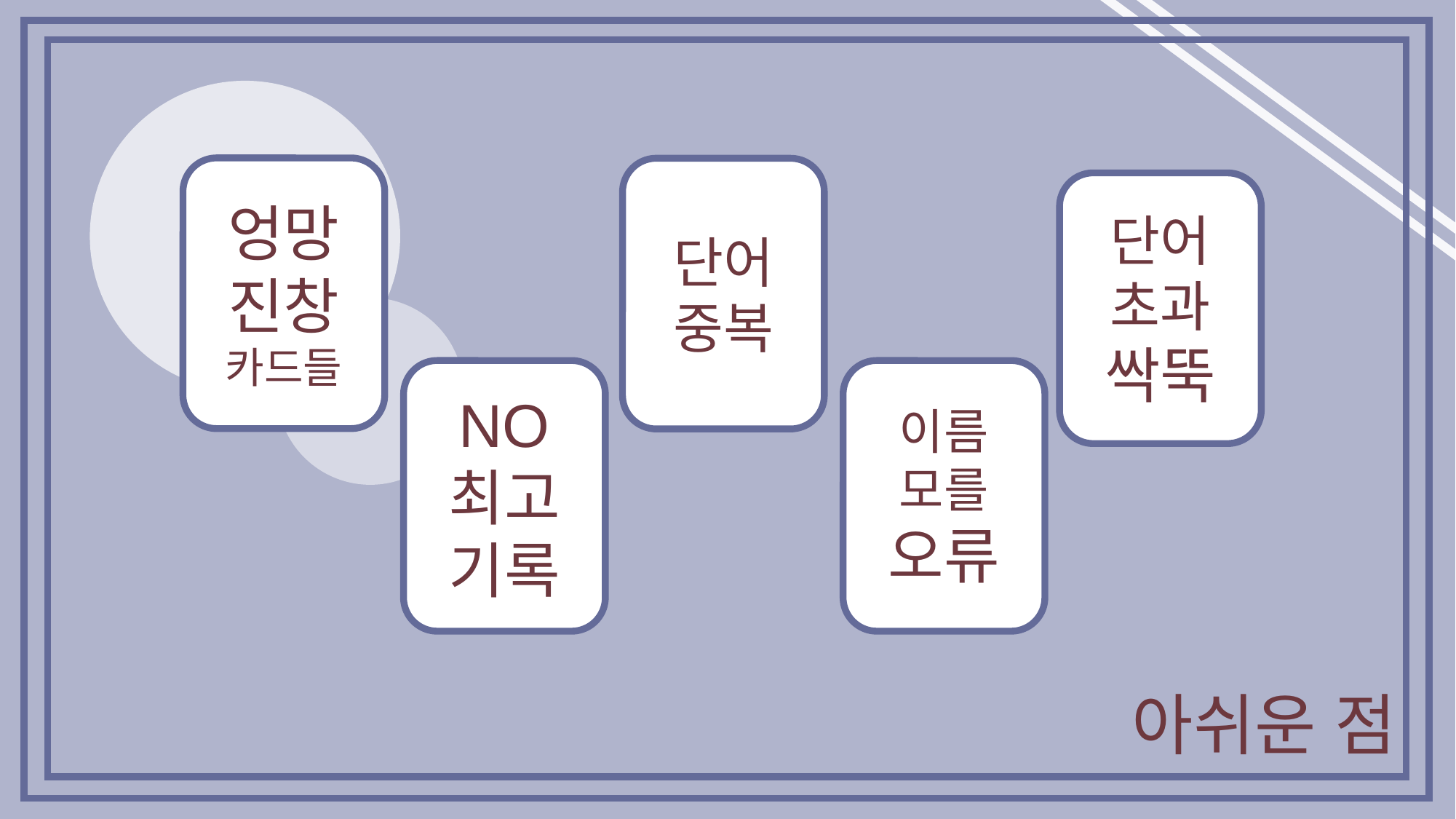

엉망진창
카드들
단어 중복
단어 초과
싹뚝
NO
최고기록
이름 모를
오류
아쉬운 점